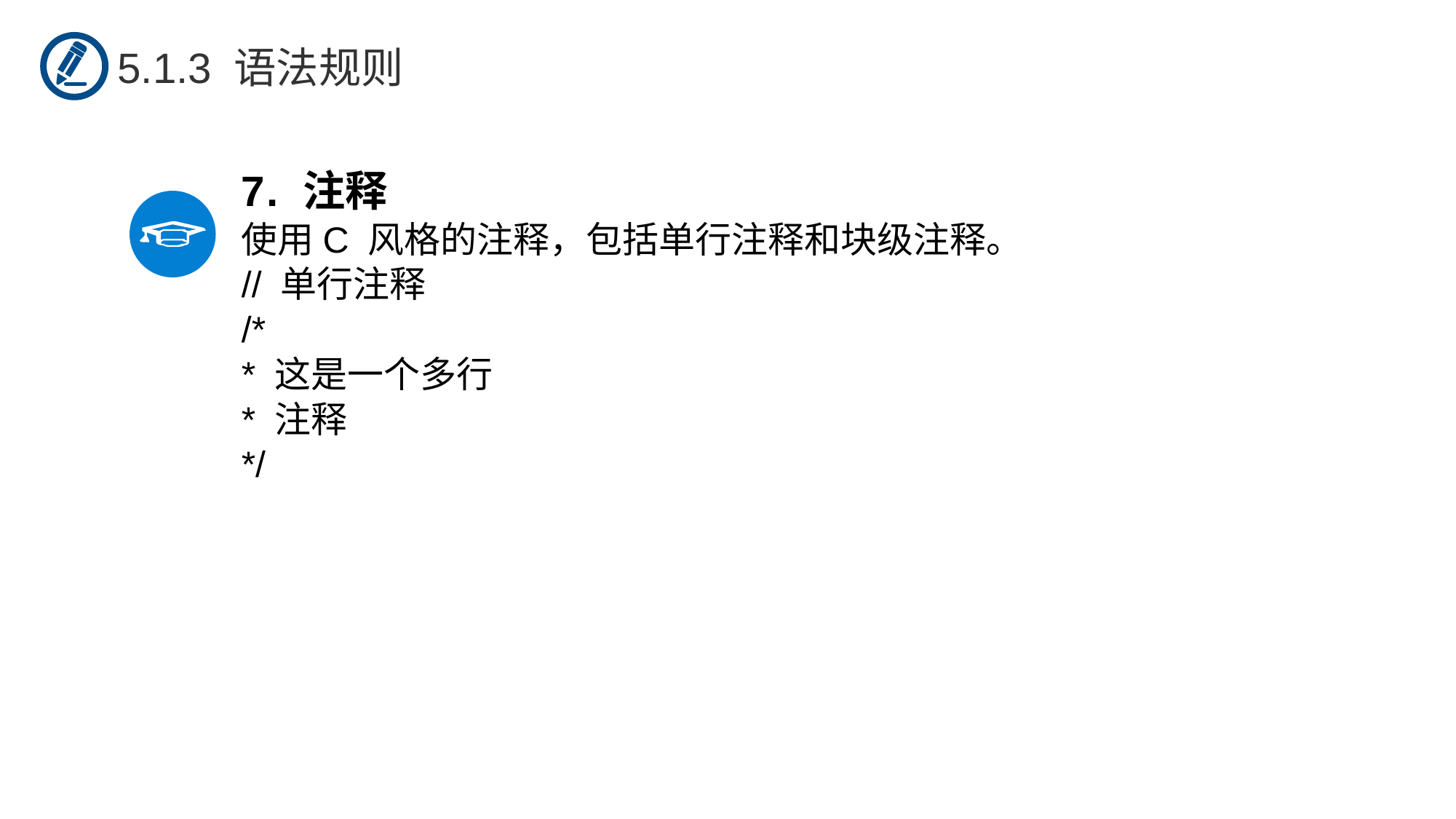

5.1.3 语法规则
注释
使用C 风格的注释，包括单行注释和块级注释。
// 单行注释
/*
* 这是一个多行
* 注释
*/